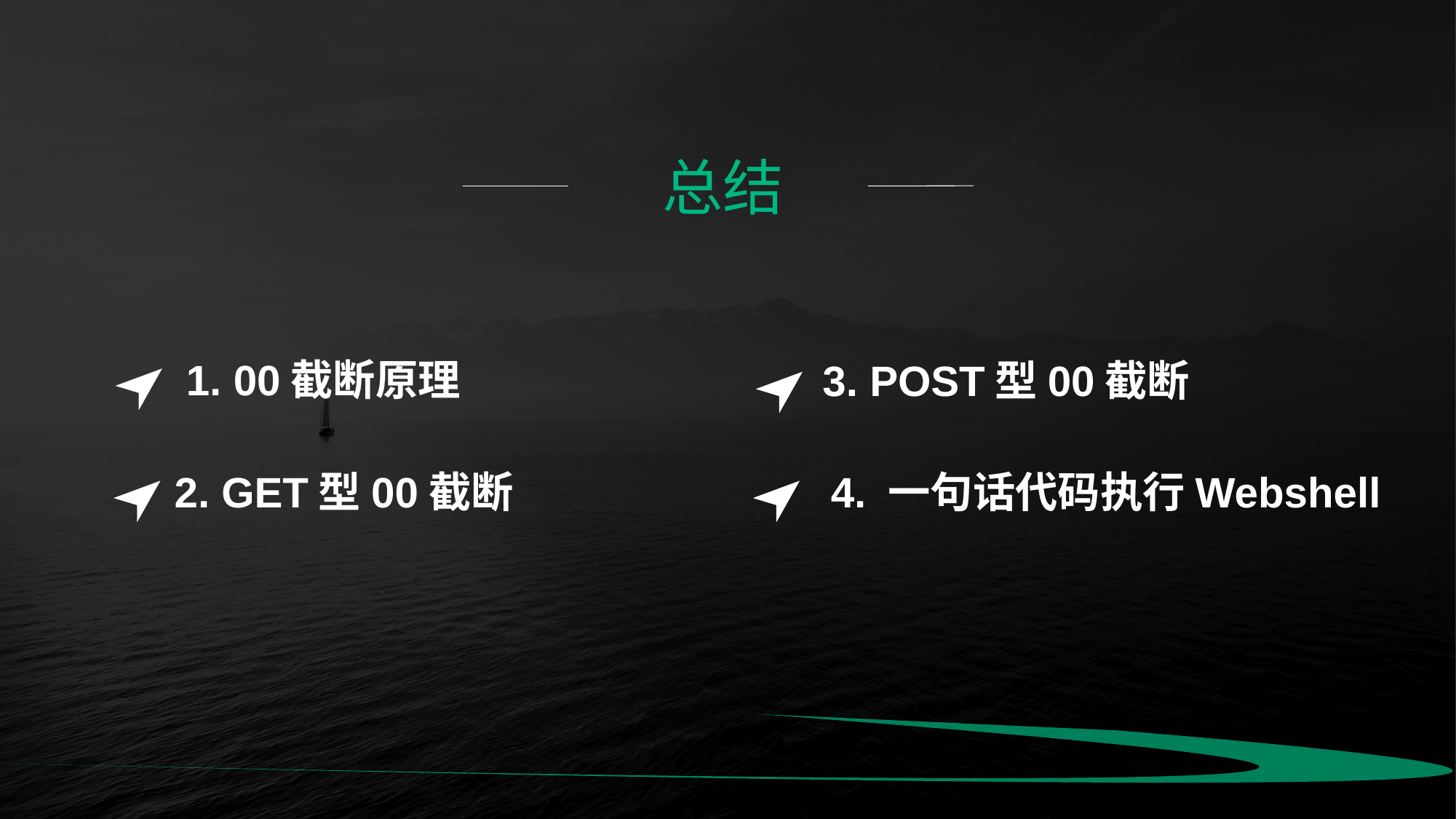

总结
1. 00截断原理

2. GET型00截断

3. POST型00截断

4. 一句话代码执行Webshell